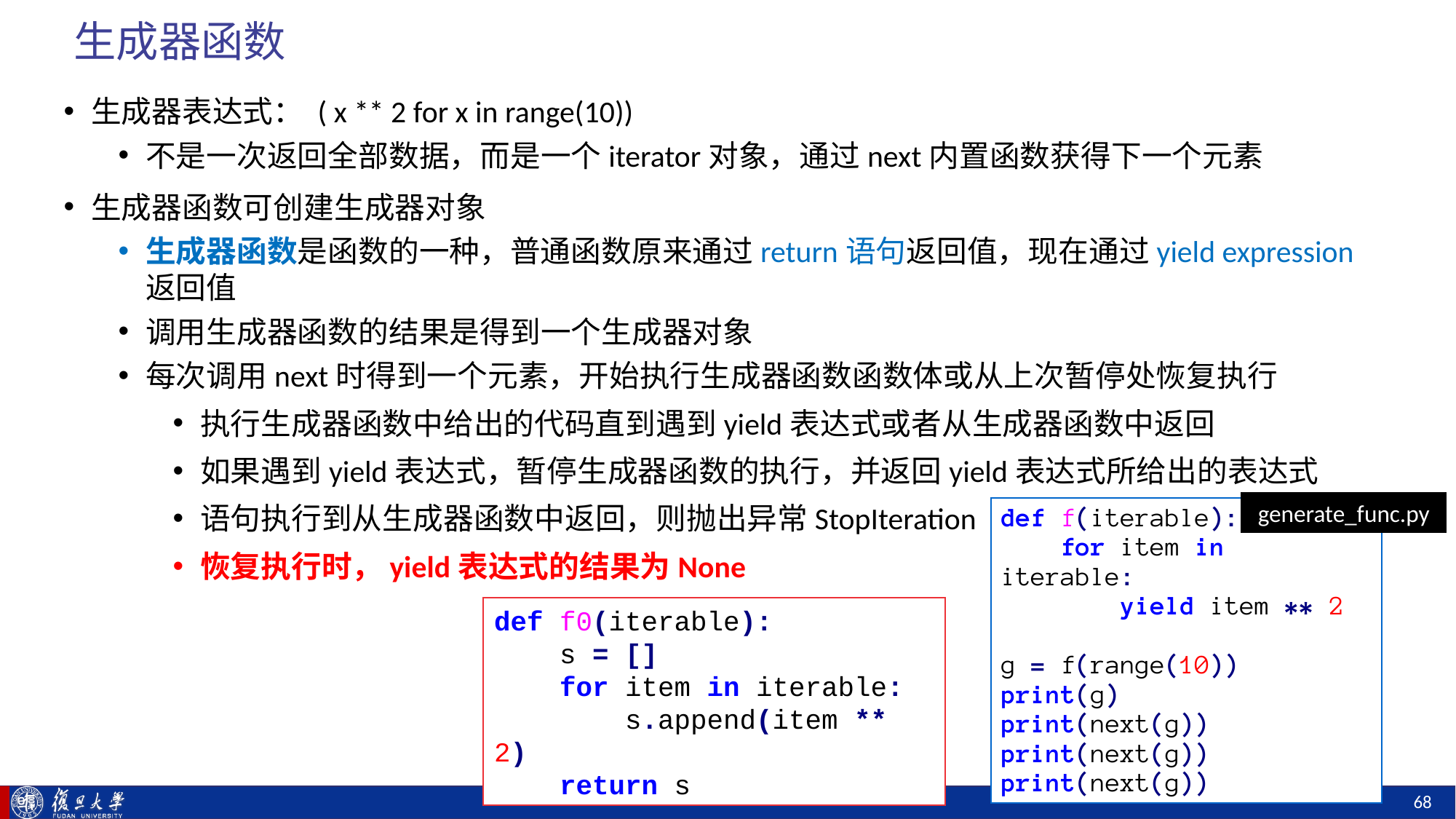

# 生成器函数
生成器表达式： ( x ** 2 for x in range(10))
不是一次返回全部数据，而是一个iterator对象，通过next内置函数获得下一个元素
生成器函数可创建生成器对象
生成器函数是函数的一种，普通函数原来通过return语句返回值，现在通过yield expression返回值
调用生成器函数的结果是得到一个生成器对象
每次调用next时得到一个元素，开始执行生成器函数函数体或从上次暂停处恢复执行
执行生成器函数中给出的代码直到遇到yield表达式或者从生成器函数中返回
如果遇到yield表达式，暂停生成器函数的执行，并返回yield表达式所给出的表达式
语句执行到从生成器函数中返回，则抛出异常StopIteration
恢复执行时，yield表达式的结果为None

generate_func.py
def f(iterable):
    for item in iterable:
        yield item ** 2

g = f(range(10))
print(g)
print(next(g))
print(next(g))
print(next(g))
def f0(iterable):
    s = []
    for item in iterable:
        s.append(item ** 2)
    return s